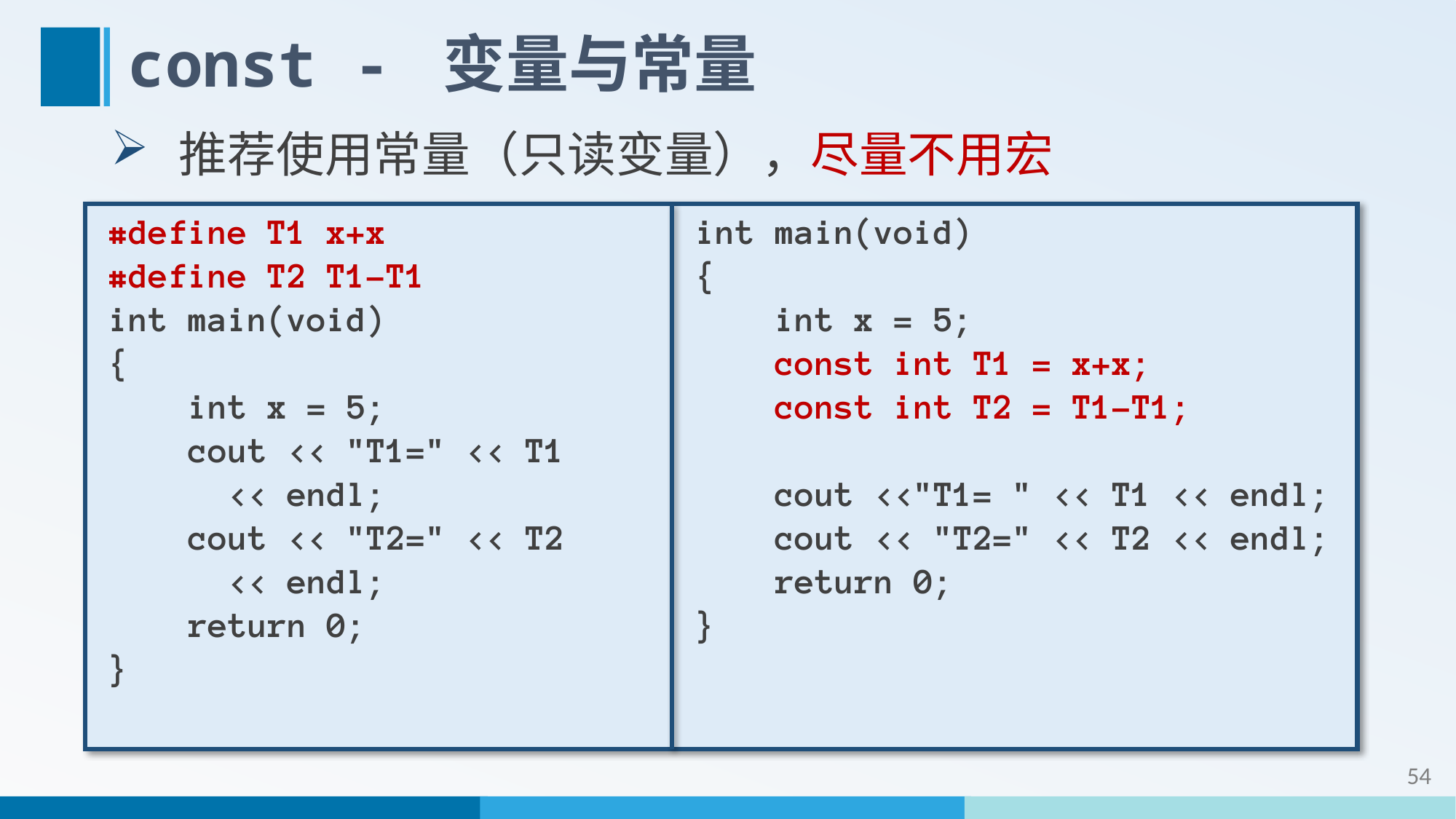

# const - 变量与常量
推荐使用常量（只读变量），尽量不用宏
#define T1 x+x
#define T2 T1-T1
int main(void)
{
    int x = 5;
    cout << "T1=" << T1
      << endl;
    cout << "T2=" << T2
      << endl;
    return 0;
}
int main(void)
{
    int x = 5;
    const int T1 = x+x;
    const int T2 = T1-T1;

    cout <<"T1= " << T1 << endl;
    cout << "T2=" << T2 << endl;
    return 0;
}